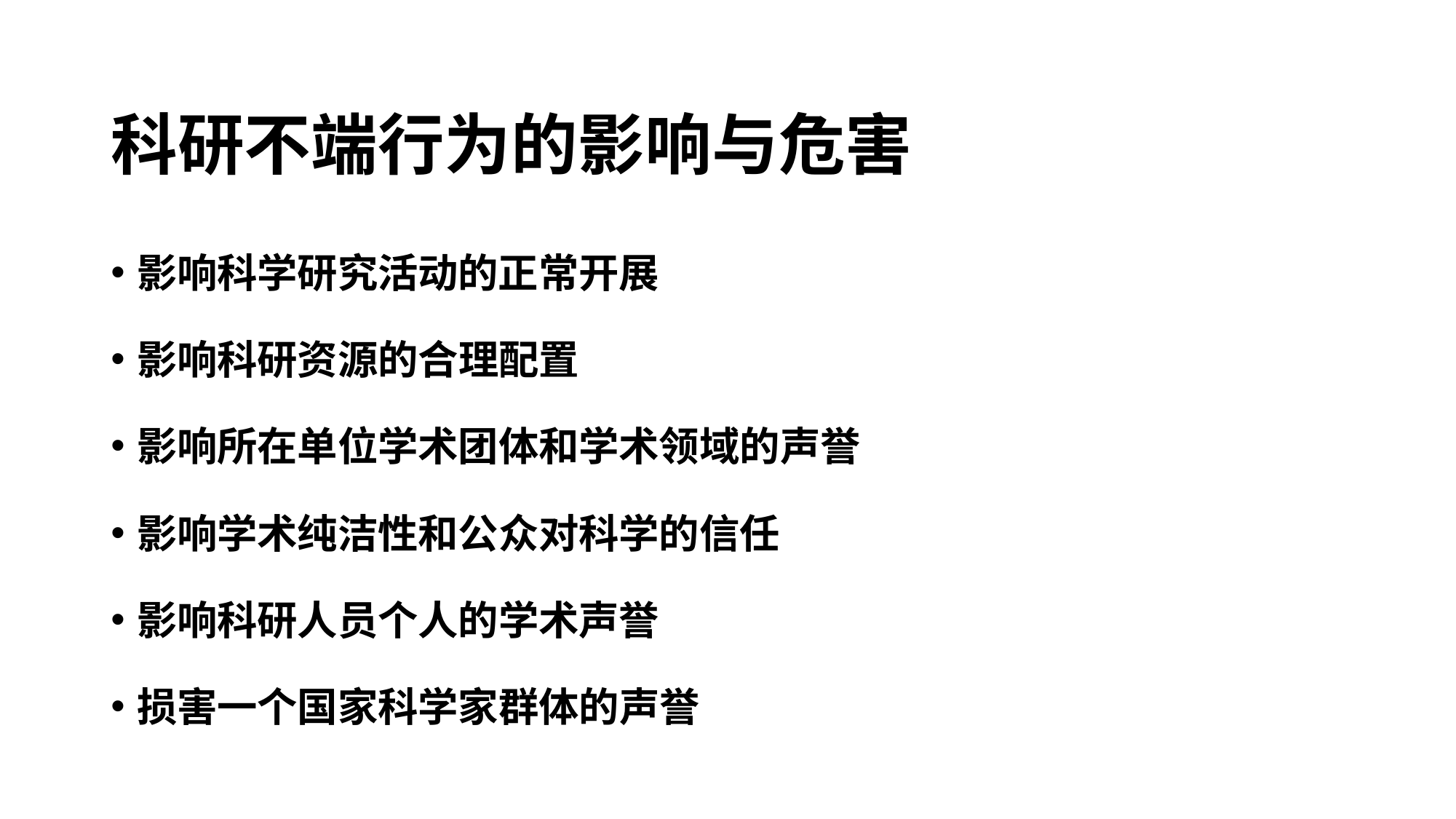

# 科研不端行为的影响与危害
影响科学研究活动的正常开展
影响科研资源的合理配置
影响所在单位学术团体和学术领域的声誉
影响学术纯洁性和公众对科学的信任
影响科研人员个人的学术声誉
损害一个国家科学家群体的声誉